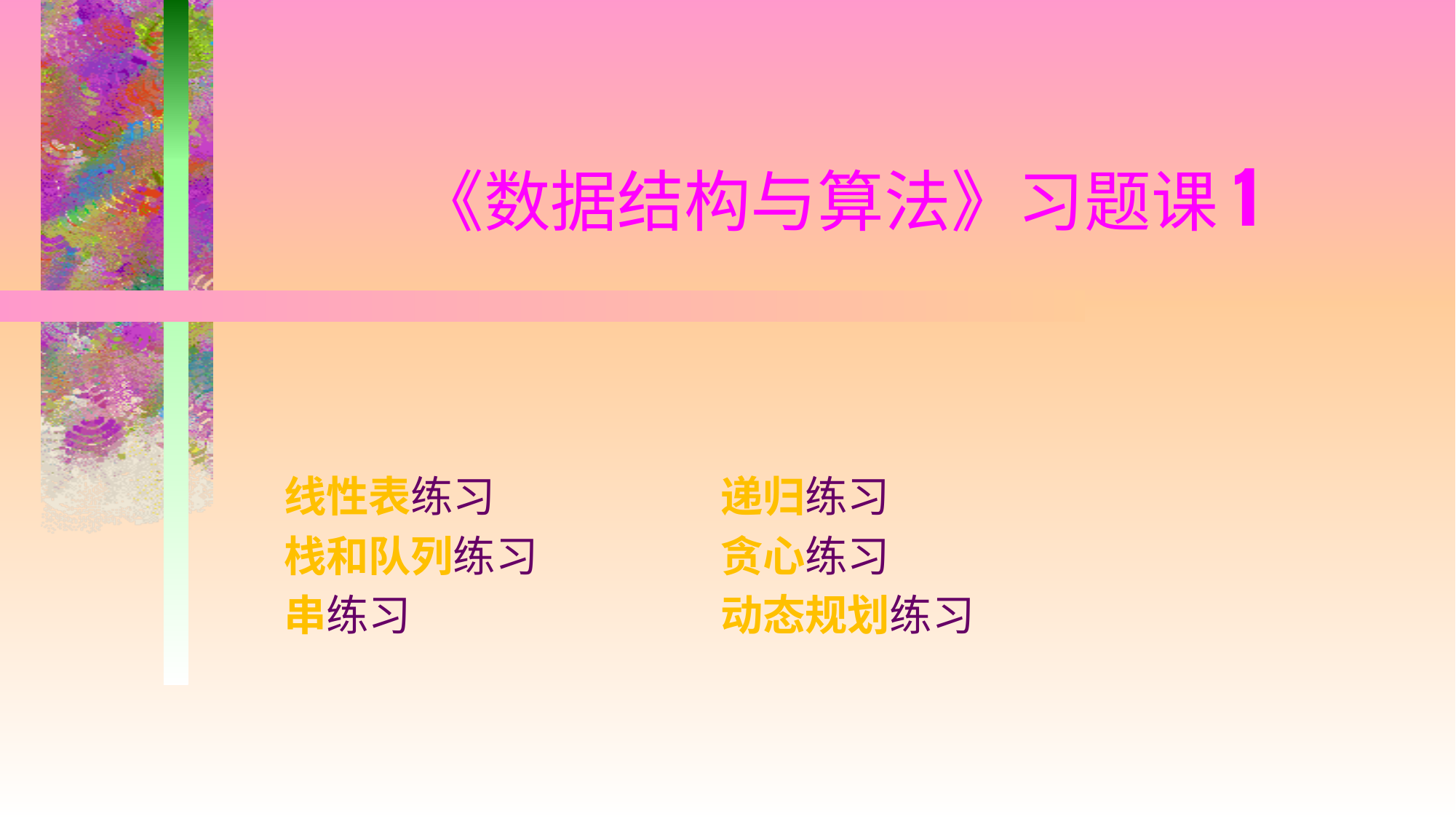

# 《数据结构与算法》习题课1
线性表练习         		递归练习
栈和队列练习             	贪心练习
串练习      			动态规划练习